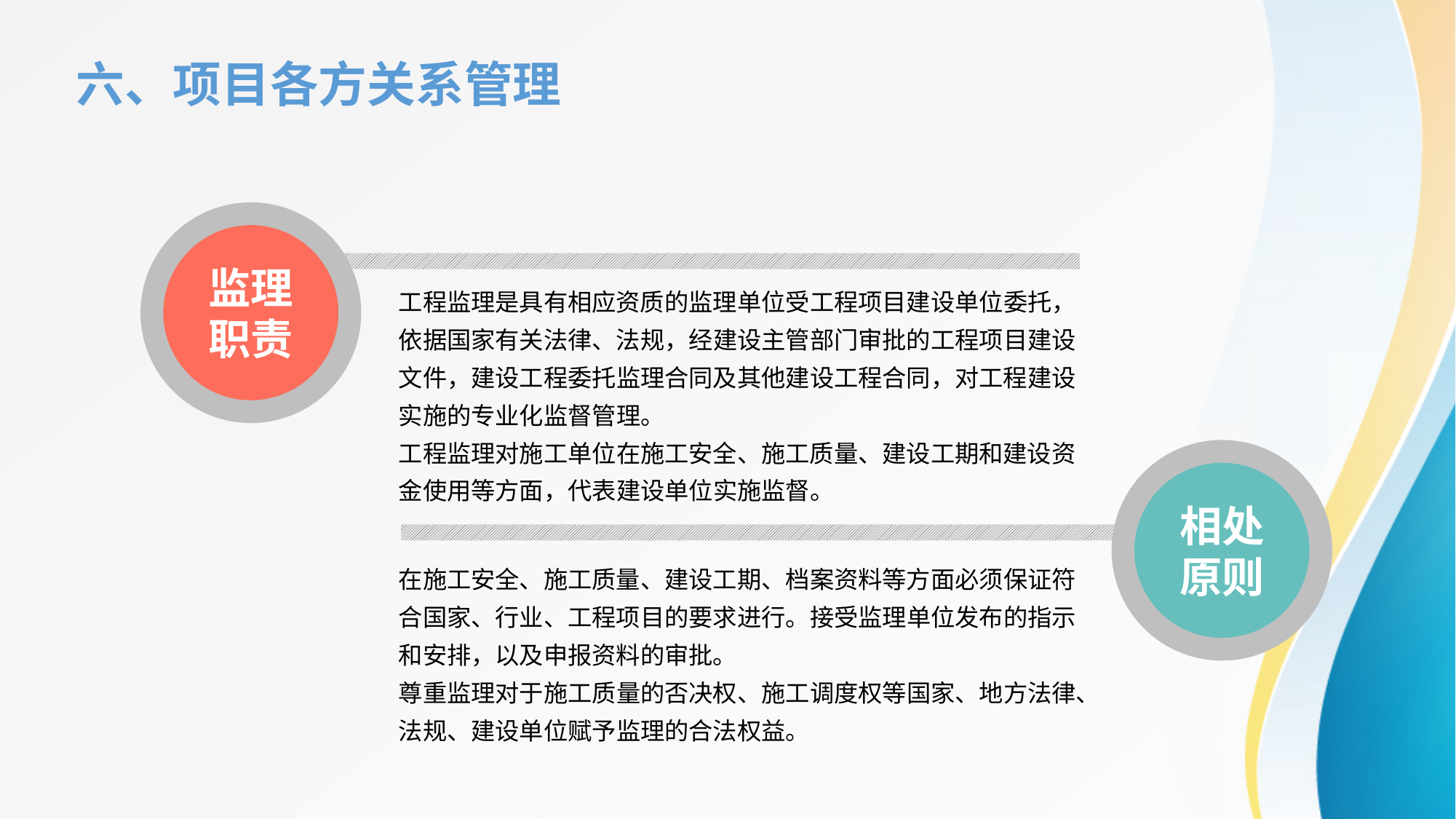

六、项目各方关系管理
监理职责

工程监理是具有相应资质的监理单位受工程项目建设单位委托，依据国家有关法律、法规，经建设主管部门审批的工程项目建设文件，建设工程委托监理合同及其他建设工程合同，对工程建设实施的专业化监督管理。
工程监理对施工单位在施工安全、施工质量、建设工期和建设资金使用等方面，代表建设单位实施监督。
相处原则

在施工安全、施工质量、建设工期、档案资料等方面必须保证符合国家、行业、工程项目的要求进行。接受监理单位发布的指示和安排，以及申报资料的审批。
尊重监理对于施工质量的否决权、施工调度权等国家、地方法律、法规、建设单位赋予监理的合法权益。